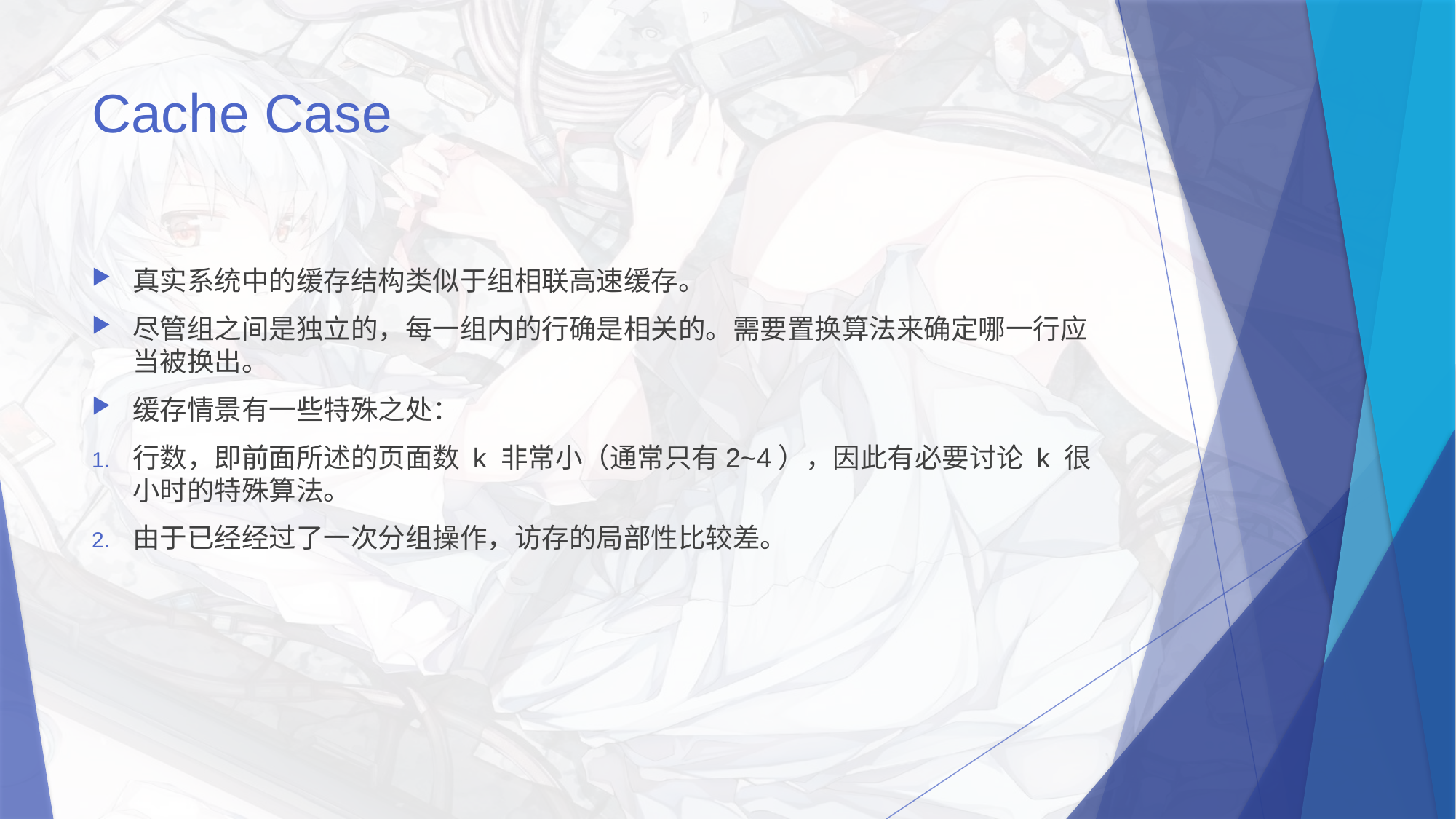

# Cache Case
真实系统中的缓存结构类似于组相联高速缓存。
尽管组之间是独立的，每一组内的行确是相关的。需要置换算法来确定哪一行应当被换出。
缓存情景有一些特殊之处：
行数，即前面所述的页面数 k 非常小（通常只有2~4），因此有必要讨论 k 很小时的特殊算法。
由于已经经过了一次分组操作，访存的局部性比较差。